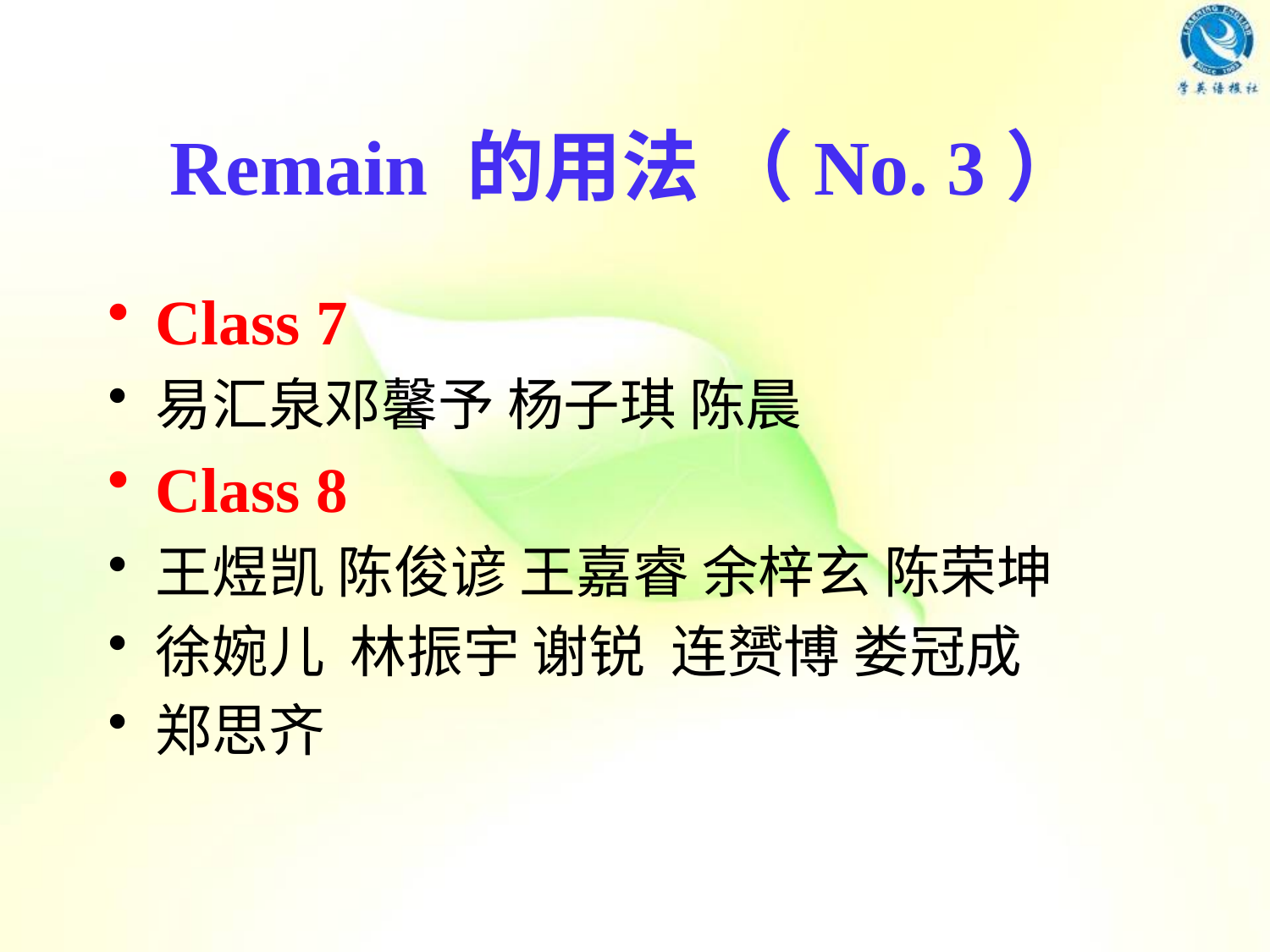

# Remain 的用法 （No. 3）
Class 7
易汇泉邓馨予 杨子琪 陈晨
Class 8
王煜凯 陈俊谚 王嘉睿 余梓玄 陈荣坤
徐婉儿  林振宇 谢锐  连赟博 娄冠成
郑思齐